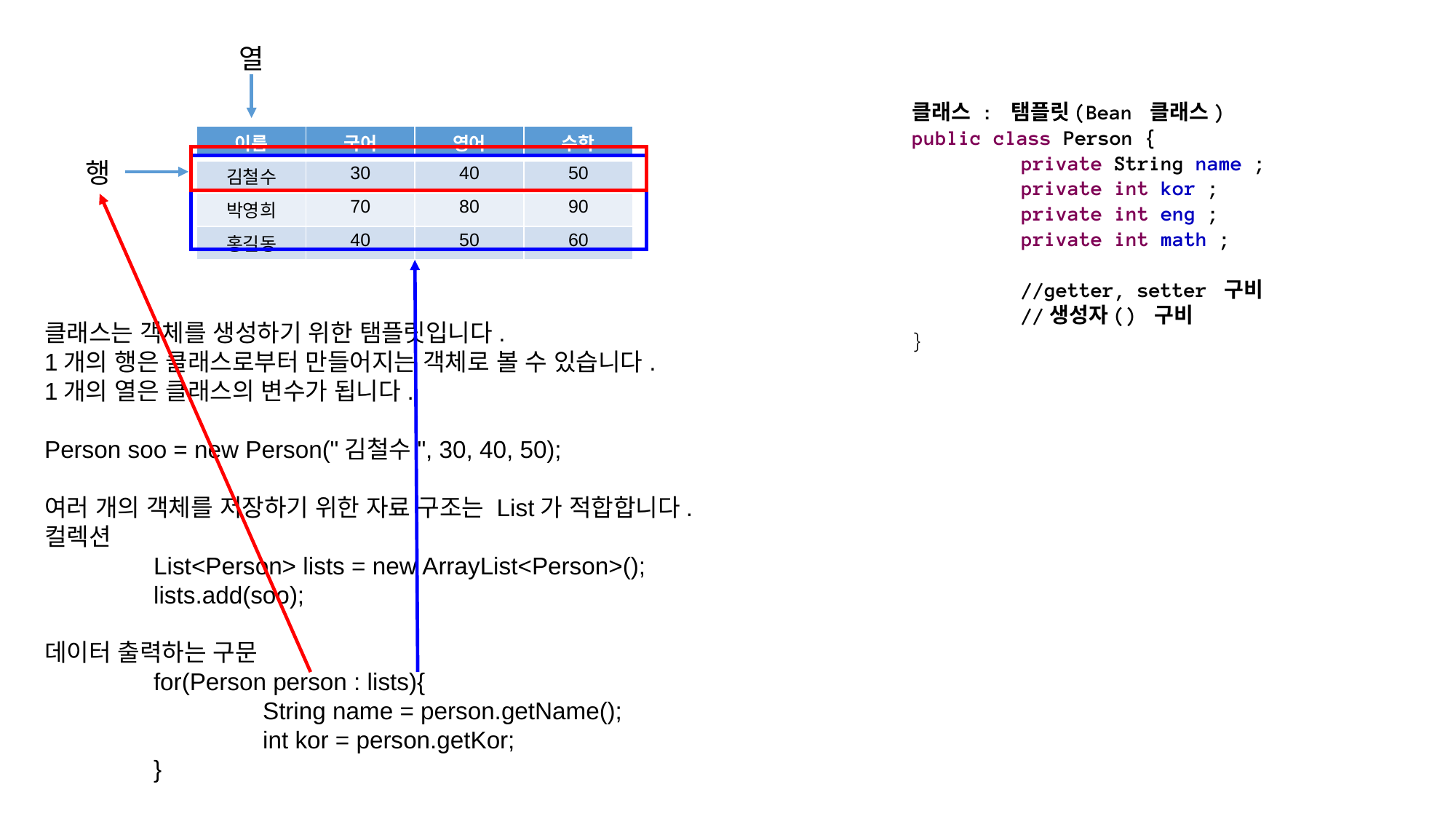

열
클래스 : 탬플릿(Bean 클래스)
public class Person {
	private String name ;
	private int kor ;
	private int eng ;
	private int math ;

	//getter, setter 구비
	//생성자() 구비
}
| 이름 | 국어 | 영어 | 수학 |
| --- | --- | --- | --- |
| 김철수 | 30 | 40 | 50 |
| 박영희 | 70 | 80 | 90 |
| 홍길동 | 40 | 50 | 60 |

행

클래스는 객체를 생성하기 위한 탬플릿입니다.
1개의 행은 클래스로부터 만들어지는 객체로 볼 수 있습니다.
1개의 열은 클래스의 변수가 됩니다.

Person soo = new Person("김철수", 30, 40, 50);

여러 개의 객체를 저장하기 위한 자료 구조는 List가 적합합니다.
컬렉션
	List<Person> lists = new ArrayList<Person>();
	lists.add(soo);

데이터 출력하는 구문
	for(Person person : lists){
		String name = person.getName();
		int kor = person.getKor;
	}